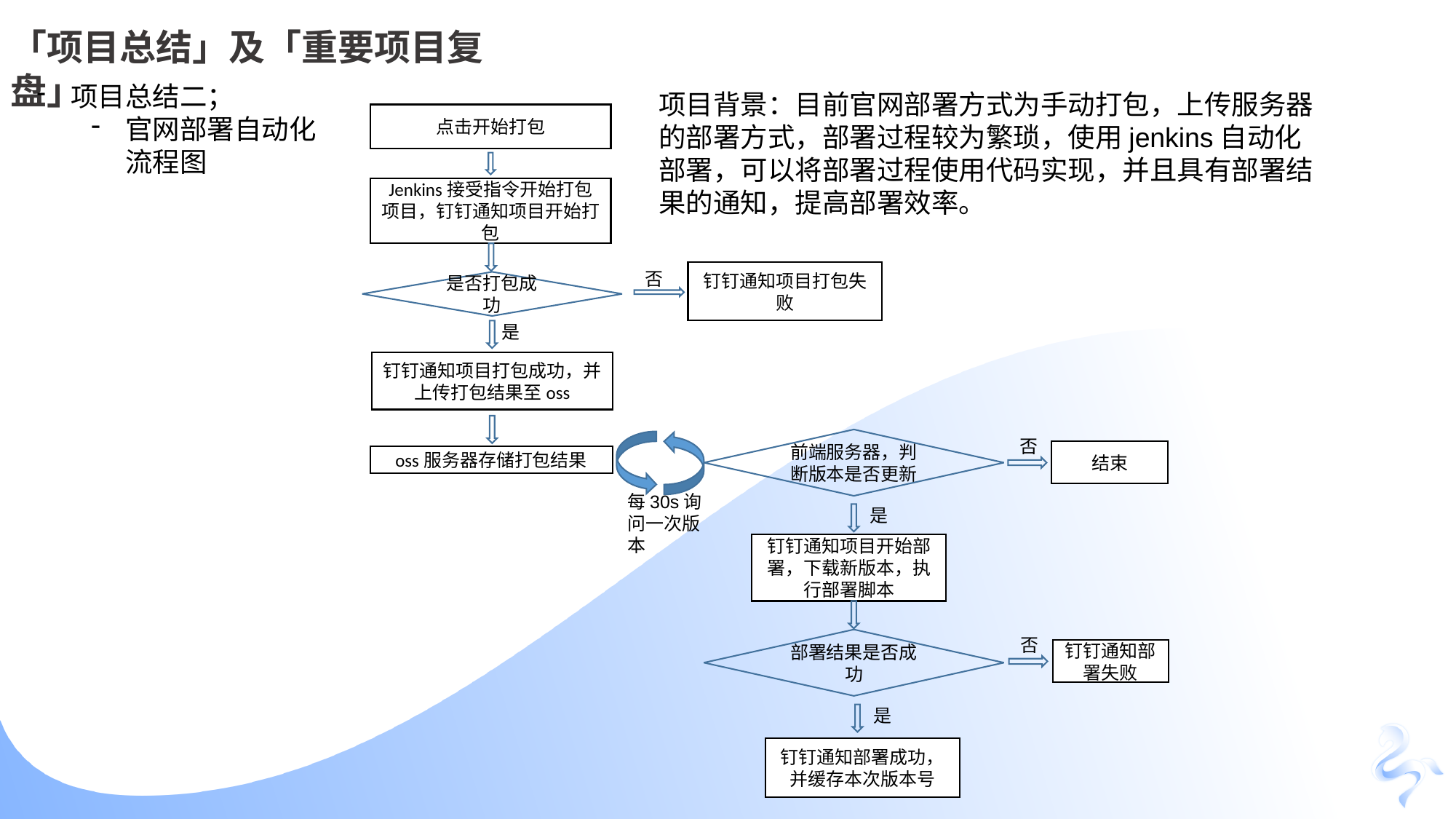

「项目总结」及「重要项目复盘」
项目总结二；
官网部署自动化流程图
项目背景：目前官网部署方式为手动打包，上传服务器的部署方式，部署过程较为繁琐，使用jenkins自动化部署，可以将部署过程使用代码实现，并且具有部署结果的通知，提高部署效率。
点击开始打包

Jenkins接受指令开始打包项目，钉钉通知项目开始打包

否
钉钉通知项目打包失败

是否打包成功
是

钉钉通知项目打包成功，并上传打包结果至oss

前端服务器，判断版本是否更新
否

结束

oss服务器存储打包结果
每30s询问一次版本
是

钉钉通知项目开始部署，下载新版本，执行部署脚本

否
部署结果是否成功
钉钉通知部署失败

是

钉钉通知部署成功，并缓存本次版本号